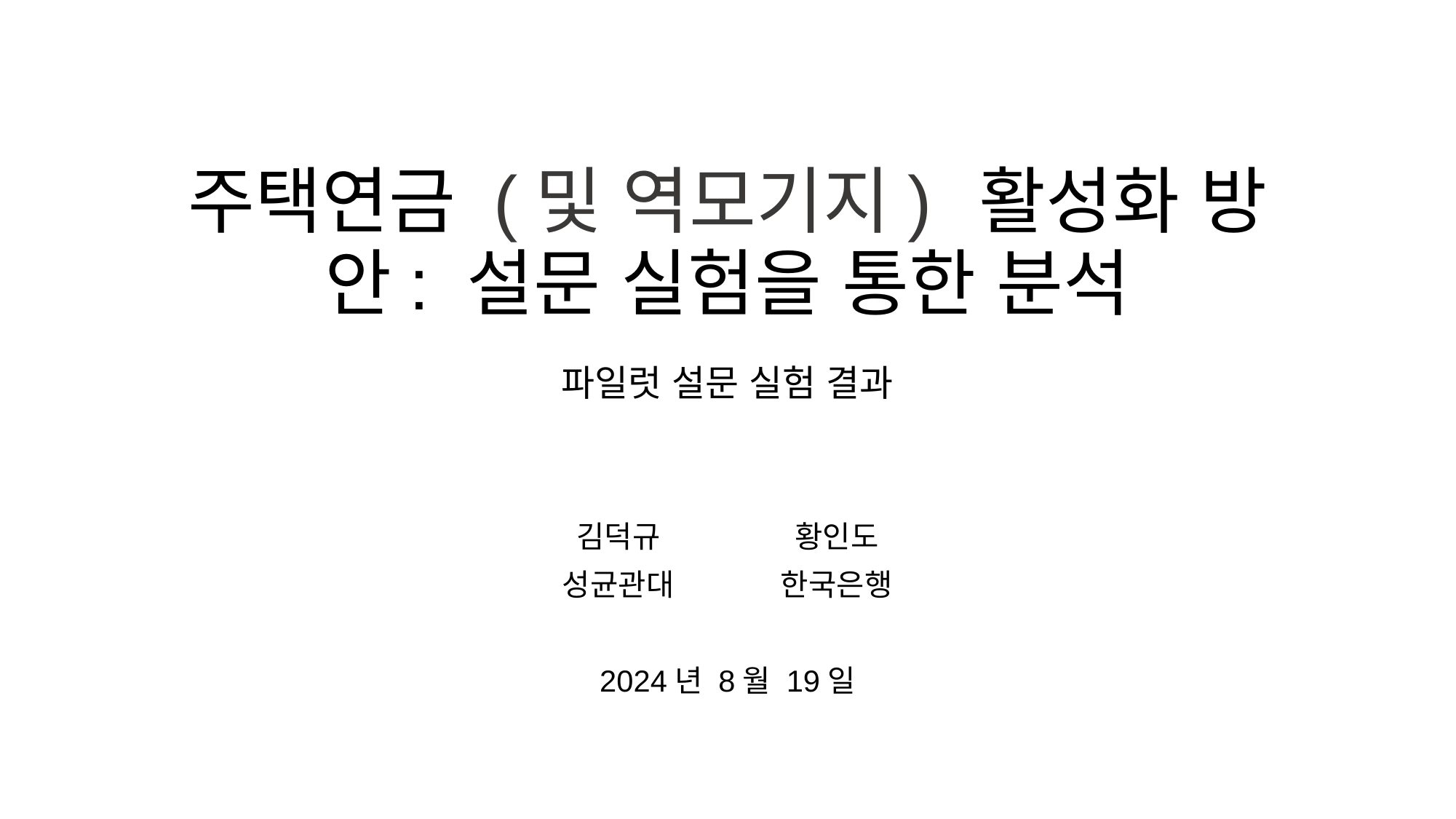

# 주택연금 (및 역모기지) 활성화 방안: 설문 실험을 통한 분석 파일럿 설문 실험 결과
김덕규		황인도
성균관대	한국은행

2024년 8월 19일